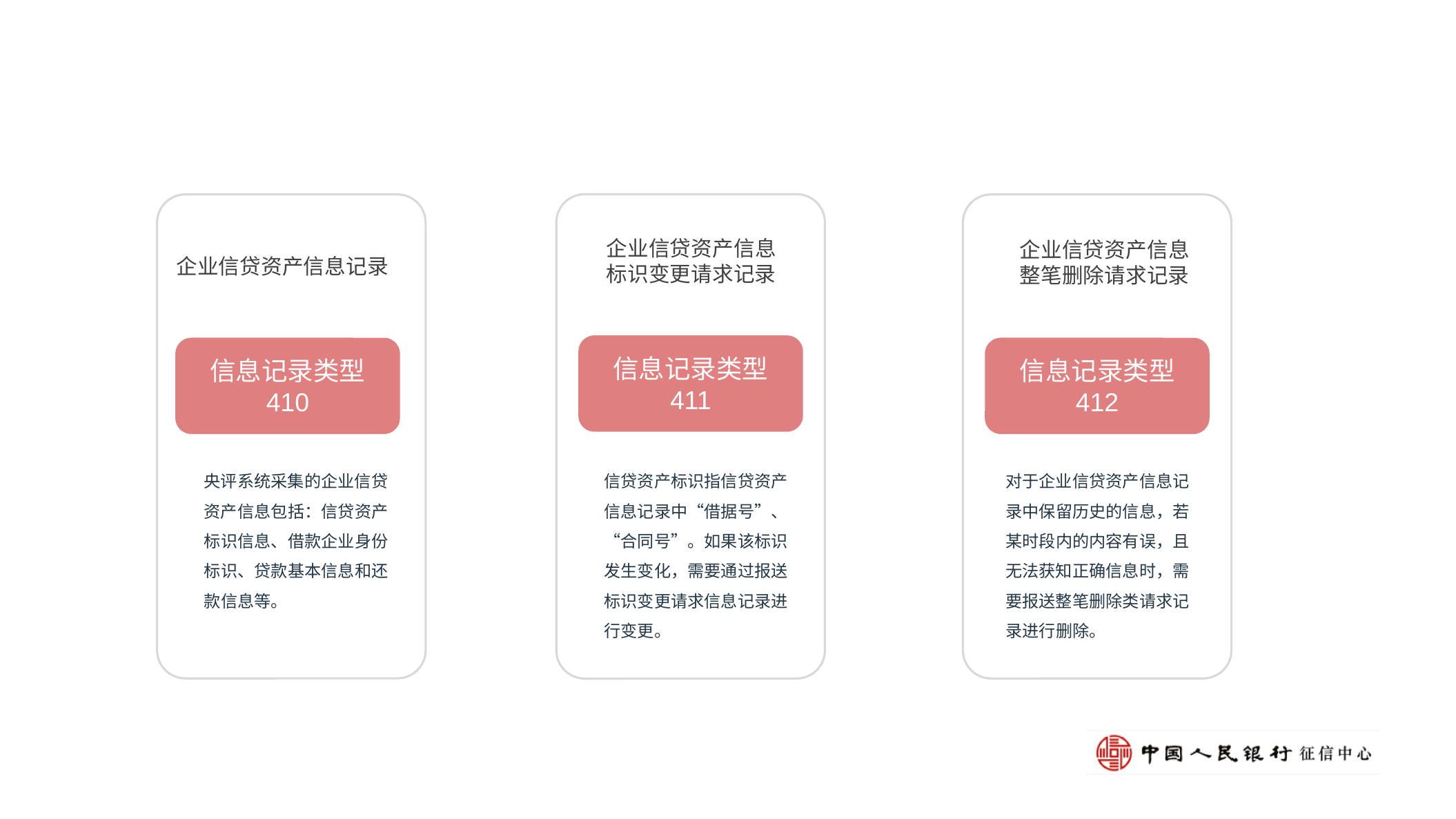

企业信贷资产信息
标识变更请求记录
企业信贷资产信息
整笔删除请求记录
企业信贷资产信息记录
信息记录类型
411
信息记录类型
410
信息记录类型
412
信贷资产标识指信贷资产信息记录中“借据号”、“合同号”。如果该标识发生变化，需要通过报送标识变更请求信息记录进行变更。
央评系统采集的企业信贷资产信息包括：信贷资产标识信息、借款企业身份标识、贷款基本信息和还款信息等。
对于企业信贷资产信息记录中保留历史的信息，若某时段内的内容有误，且无法获知正确信息时，需要报送整笔删除类请求记录进行删除。